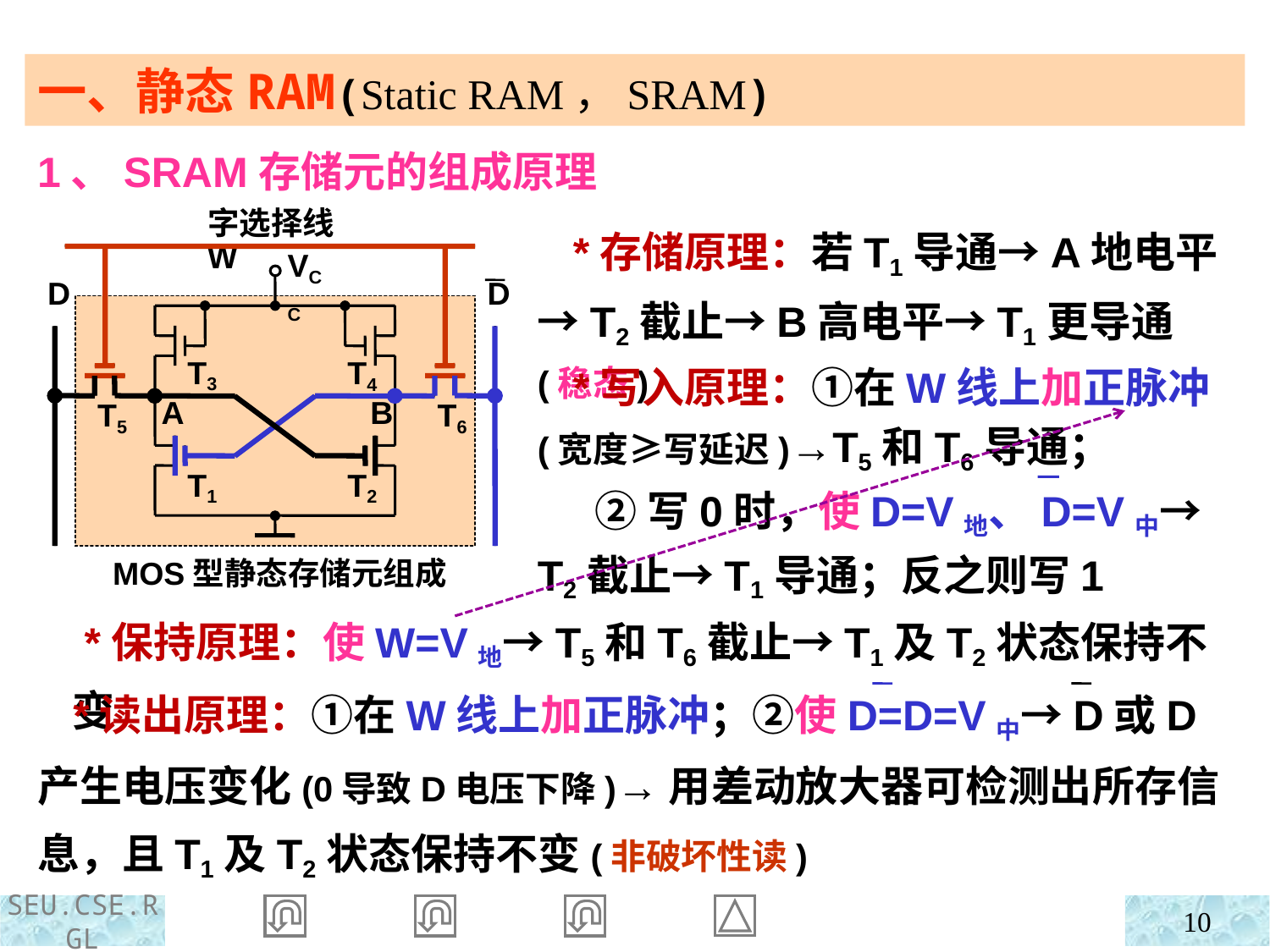

一、静态RAM(Static RAM，SRAM)
1、SRAM存储元的组成原理
   *存储原理：若T1导通→A地电平→T2截止→B高电平→T1更导通(稳态)
字选择线W

VCC

D
D

T3
T4

T5

A
B
T6

T1

T2

MOS型静态存储元组成

   *写入原理：①在W线上加正脉冲(宽度≥写延迟)→T5和T6导通；
      ②写0时，使D=V地、D=V中→T2截止→T1导通；反之则写1

 *保持原理：使W=V地→T5和T6截止→T1及T2状态保持不变
   *读出原理：①在W线上加正脉冲；②使D=D=V中→D或D产生电压变化(0导致D电压下降)→用差动放大器可检测出所存信息，且T1及T2状态保持不变(非破坏性读)

10